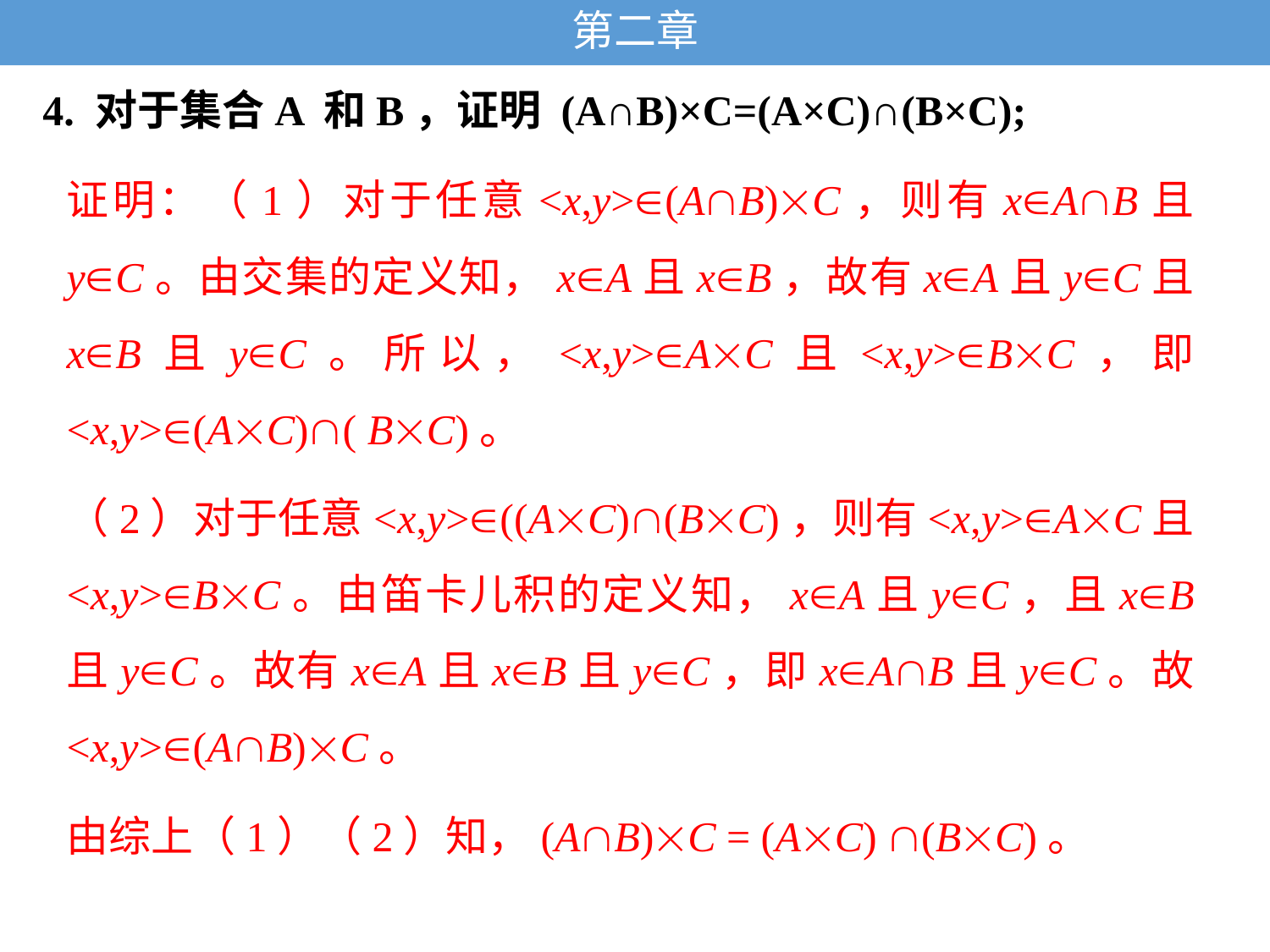

# 第二章
4. 对于集合A 和B，证明 (A∩B)×C=(A×C)∩(B×C);
证明：（1）对于任意<x,y>∈(A∩B)×C，则有x∈A∩B且y∈C。由交集的定义知，x∈A且x∈B，故有x∈A且y∈C且x∈B且y∈C。所以，<x,y>∈A×C且<x,y>∈B×C，即<x,y>∈(A×C)∩( B×C)。
（2）对于任意<x,y>∈((A×C)∩(B×C)，则有<x,y>∈A×C且<x,y>∈B×C。由笛卡儿积的定义知，x∈A且y∈C，且x∈B且y∈C。故有x∈A且x∈B且y∈C，即x∈A∩B且y∈C。故<x,y>∈(A∩B)×C。
由综上（1）（2）知，(A∩B)×C = (A×C) ∩(B×C)。